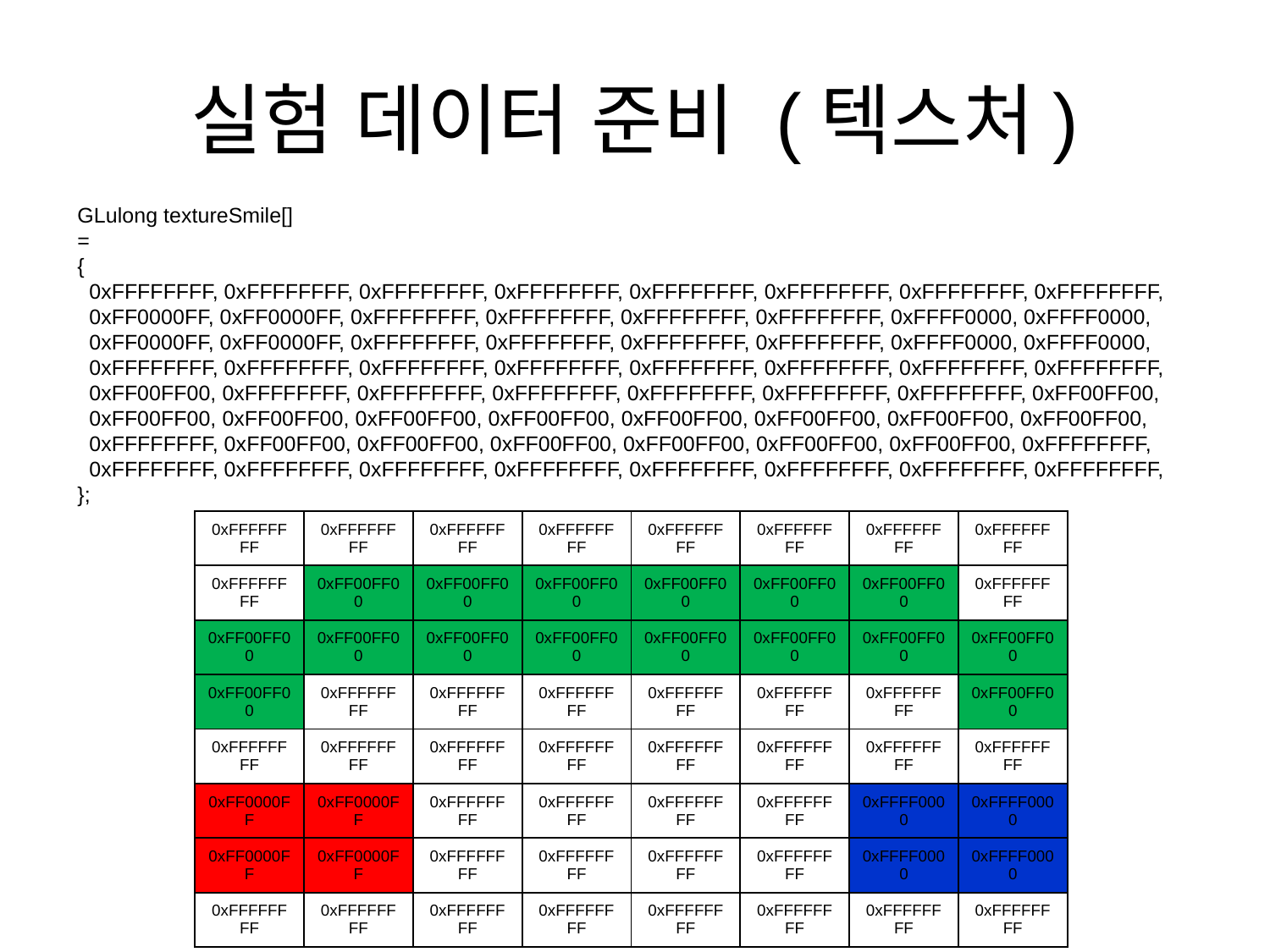

# 실험 데이터 준비 (텍스처)
GLulong textureSmile[]
=
{
  0xFFFFFFFF, 0xFFFFFFFF, 0xFFFFFFFF, 0xFFFFFFFF, 0xFFFFFFFF, 0xFFFFFFFF, 0xFFFFFFFF, 0xFFFFFFFF,
  0xFF0000FF, 0xFF0000FF, 0xFFFFFFFF, 0xFFFFFFFF, 0xFFFFFFFF, 0xFFFFFFFF, 0xFFFF0000, 0xFFFF0000,
  0xFF0000FF, 0xFF0000FF, 0xFFFFFFFF, 0xFFFFFFFF, 0xFFFFFFFF, 0xFFFFFFFF, 0xFFFF0000, 0xFFFF0000,
  0xFFFFFFFF, 0xFFFFFFFF, 0xFFFFFFFF, 0xFFFFFFFF, 0xFFFFFFFF, 0xFFFFFFFF, 0xFFFFFFFF, 0xFFFFFFFF,
  0xFF00FF00, 0xFFFFFFFF, 0xFFFFFFFF, 0xFFFFFFFF, 0xFFFFFFFF, 0xFFFFFFFF, 0xFFFFFFFF, 0xFF00FF00,
  0xFF00FF00, 0xFF00FF00, 0xFF00FF00, 0xFF00FF00, 0xFF00FF00, 0xFF00FF00, 0xFF00FF00, 0xFF00FF00,
  0xFFFFFFFF, 0xFF00FF00, 0xFF00FF00, 0xFF00FF00, 0xFF00FF00, 0xFF00FF00, 0xFF00FF00, 0xFFFFFFFF,
  0xFFFFFFFF, 0xFFFFFFFF, 0xFFFFFFFF, 0xFFFFFFFF, 0xFFFFFFFF, 0xFFFFFFFF, 0xFFFFFFFF, 0xFFFFFFFF,
};

| 0xFFFFFFFF | 0xFFFFFFFF | 0xFFFFFFFF | 0xFFFFFFFF | 0xFFFFFFFF | 0xFFFFFFFF | 0xFFFFFFFF | 0xFFFFFFFF |
| --- | --- | --- | --- | --- | --- | --- | --- |
| 0xFFFFFFFF | 0xFF00FF00 | 0xFF00FF00 | 0xFF00FF00 | 0xFF00FF00 | 0xFF00FF00 | 0xFF00FF00 | 0xFFFFFFFF |
| 0xFF00FF00 | 0xFF00FF00 | 0xFF00FF00 | 0xFF00FF00 | 0xFF00FF00 | 0xFF00FF00 | 0xFF00FF00 | 0xFF00FF00 |
| 0xFF00FF00 | 0xFFFFFFFF | 0xFFFFFFFF | 0xFFFFFFFF | 0xFFFFFFFF | 0xFFFFFFFF | 0xFFFFFFFF | 0xFF00FF00 |
| 0xFFFFFFFF | 0xFFFFFFFF | 0xFFFFFFFF | 0xFFFFFFFF | 0xFFFFFFFF | 0xFFFFFFFF | 0xFFFFFFFF | 0xFFFFFFFF |
| 0xFF0000FF | 0xFF0000FF | 0xFFFFFFFF | 0xFFFFFFFF | 0xFFFFFFFF | 0xFFFFFFFF | 0xFFFF0000 | 0xFFFF0000 |
| 0xFF0000FF | 0xFF0000FF | 0xFFFFFFFF | 0xFFFFFFFF | 0xFFFFFFFF | 0xFFFFFFFF | 0xFFFF0000 | 0xFFFF0000 |
| 0xFFFFFFFF | 0xFFFFFFFF | 0xFFFFFFFF | 0xFFFFFFFF | 0xFFFFFFFF | 0xFFFFFFFF | 0xFFFFFFFF | 0xFFFFFFFF |